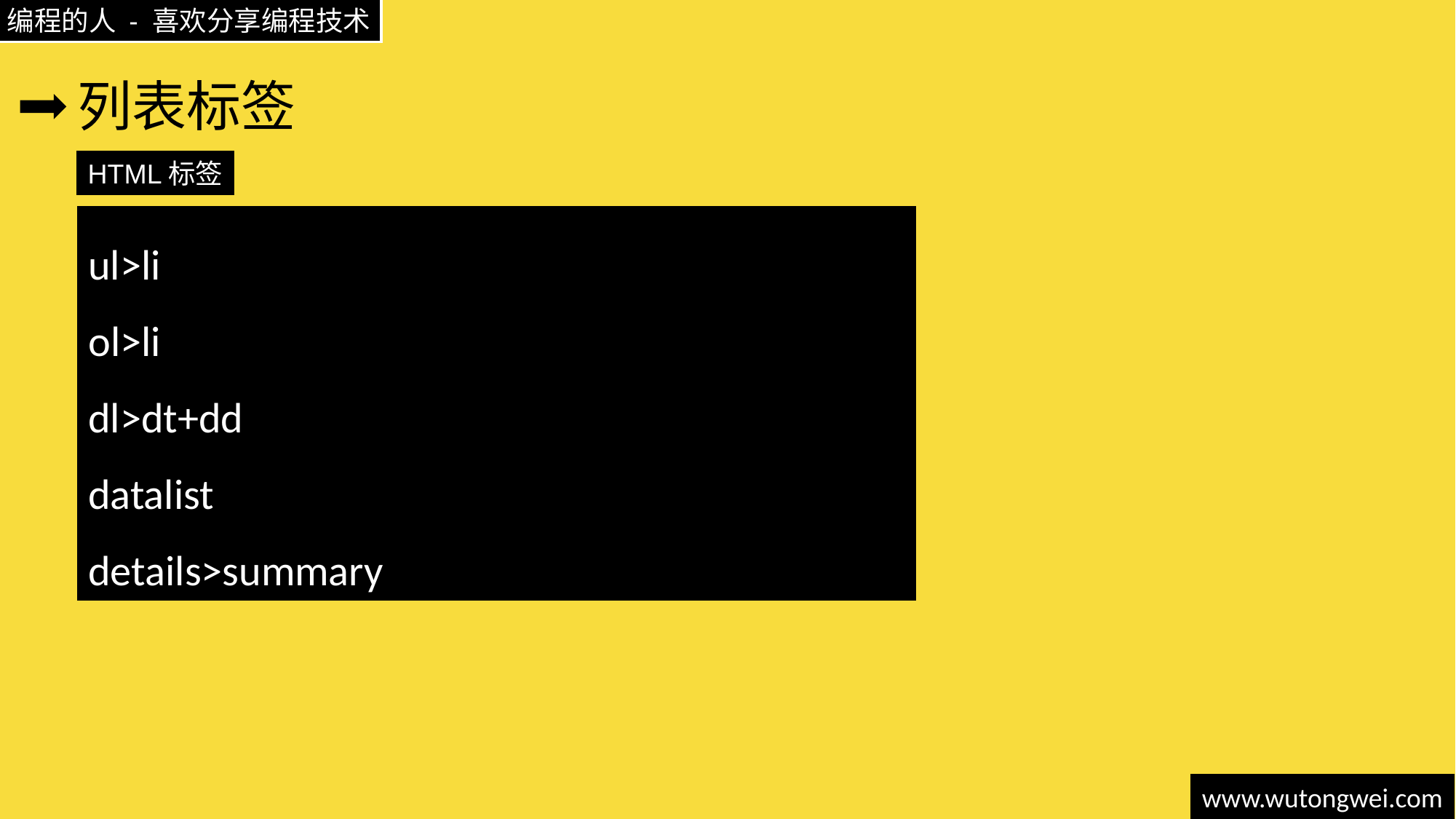

# 列表标签
HTML标签
ul>li
ol>li
dl>dt+dd
datalist
details>summary